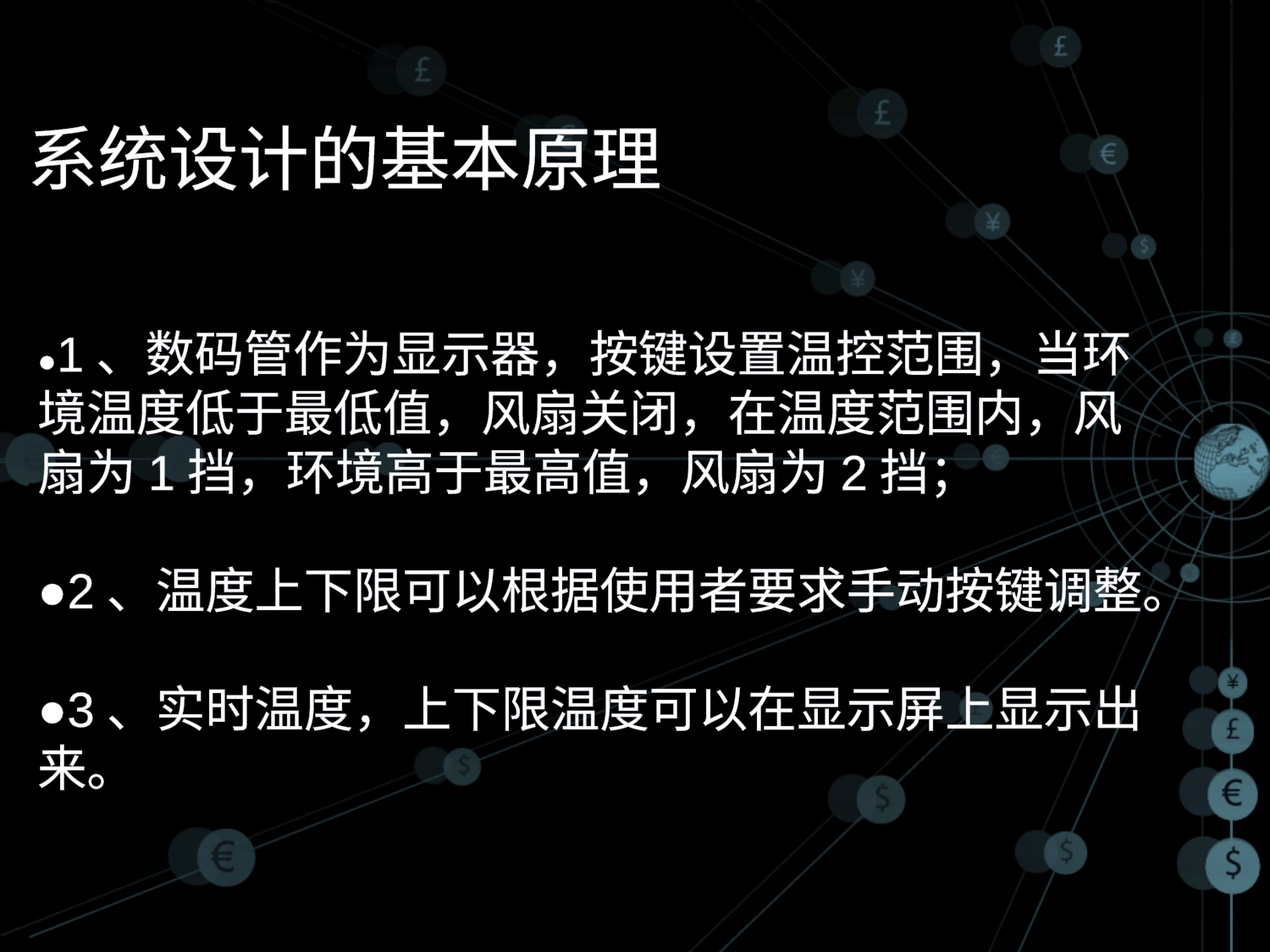

# 系统设计的基本原理
●1、数码管作为显示器，按键设置温控范围，当环境温度低于最低值，风扇关闭，在温度范围内，风扇为1挡，环境高于最高值，风扇为2挡；

●2、温度上下限可以根据使用者要求手动按键调整。

●3、实时温度，上下限温度可以在显示屏上显示出来。